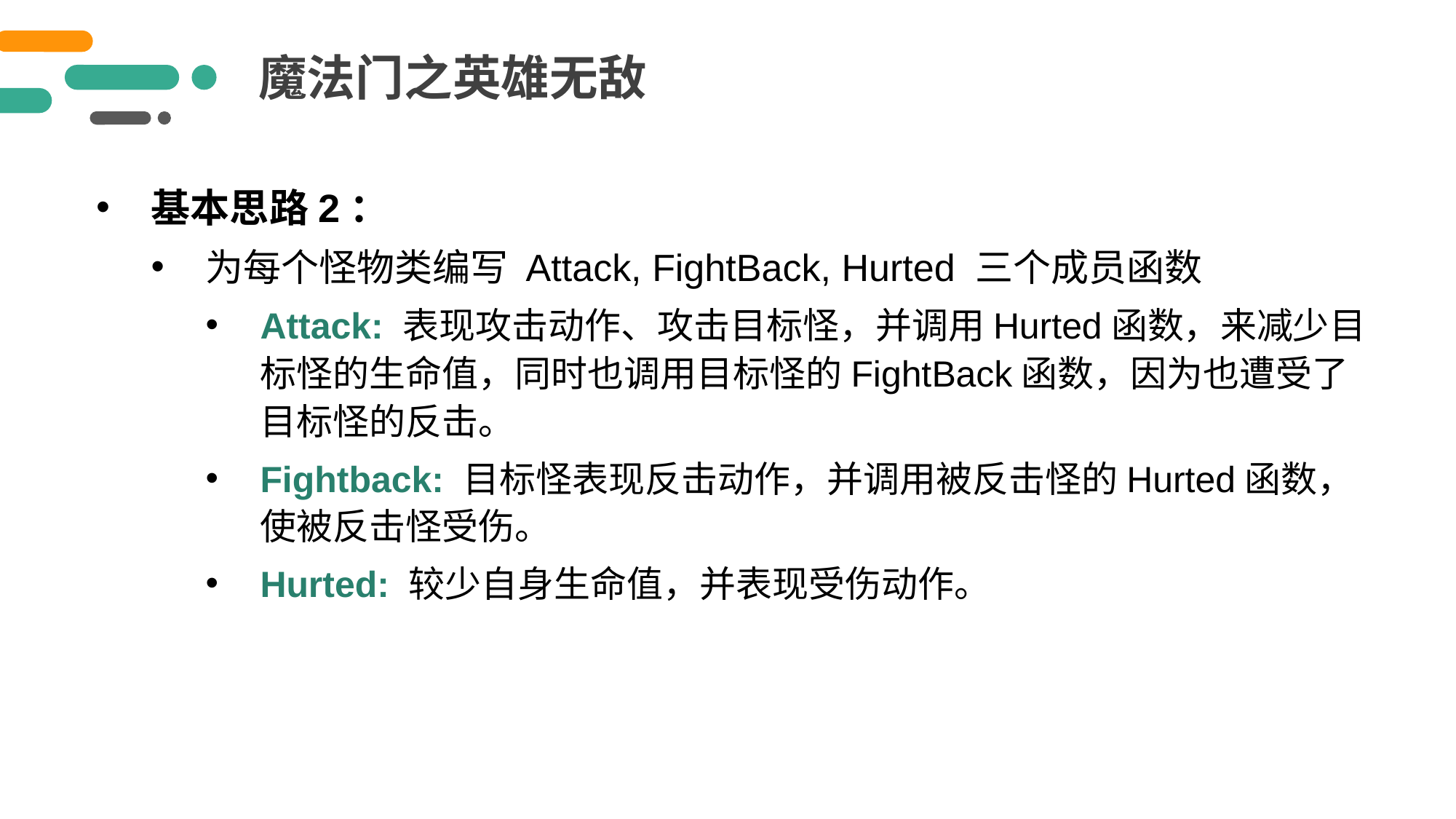

魔法门之英雄无敌
基本思路2：
为每个怪物类编写 Attack, FightBack, Hurted 三个成员函数
Attack: 表现攻击动作、攻击目标怪，并调用Hurted函数，来减少目标怪的生命值，同时也调用目标怪的FightBack函数，因为也遭受了目标怪的反击。
Fightback: 目标怪表现反击动作，并调用被反击怪的Hurted函数，使被反击怪受伤。
Hurted: 较少自身生命值，并表现受伤动作。